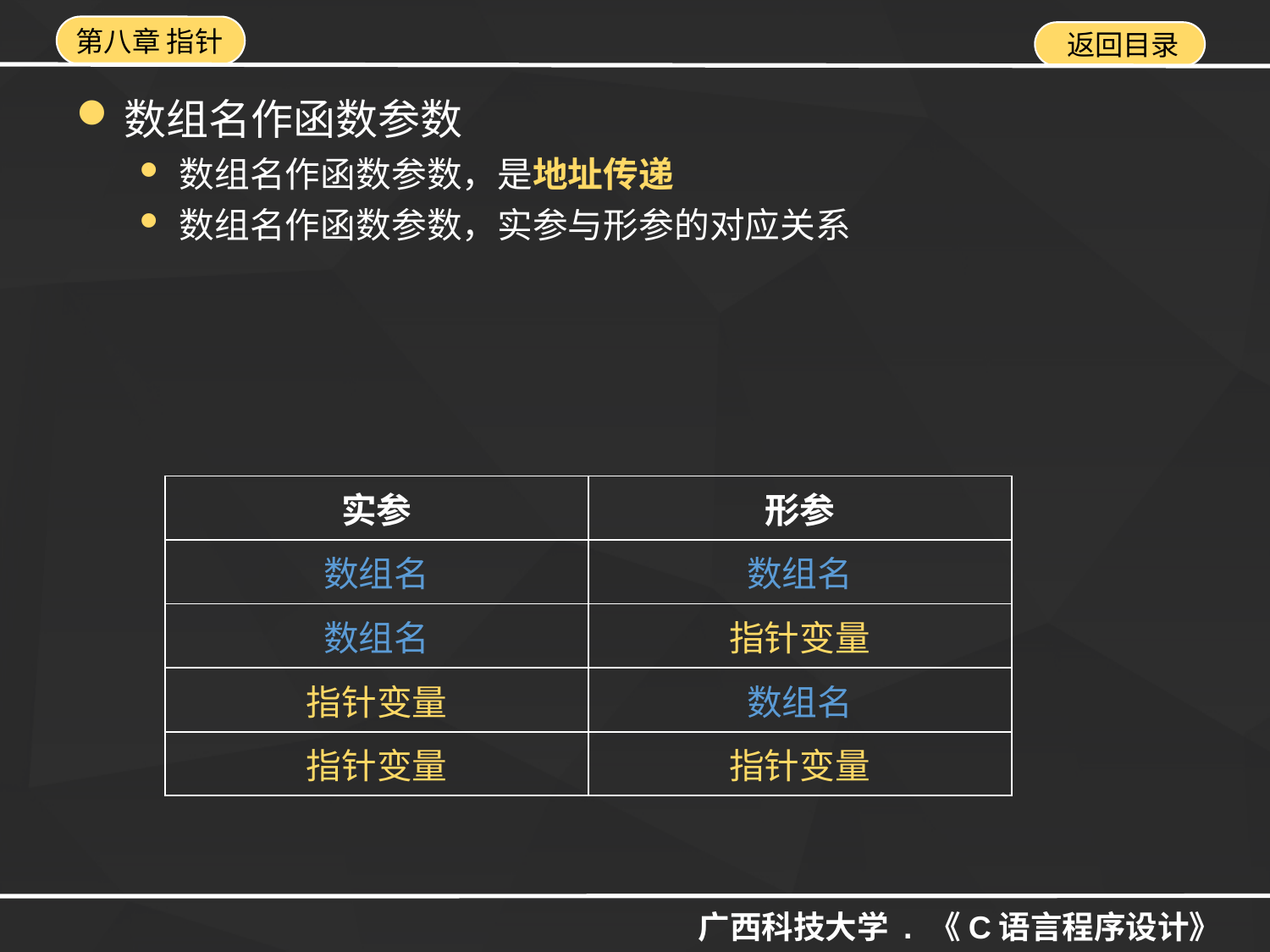

数组名作函数参数
数组名作函数参数，是地址传递
数组名作函数参数，实参与形参的对应关系
| 实参 | 形参 |
| --- | --- |
| 数组名 | 数组名 |
| 数组名 | 指针变量 |
| 指针变量 | 数组名 |
| 指针变量 | 指针变量 |